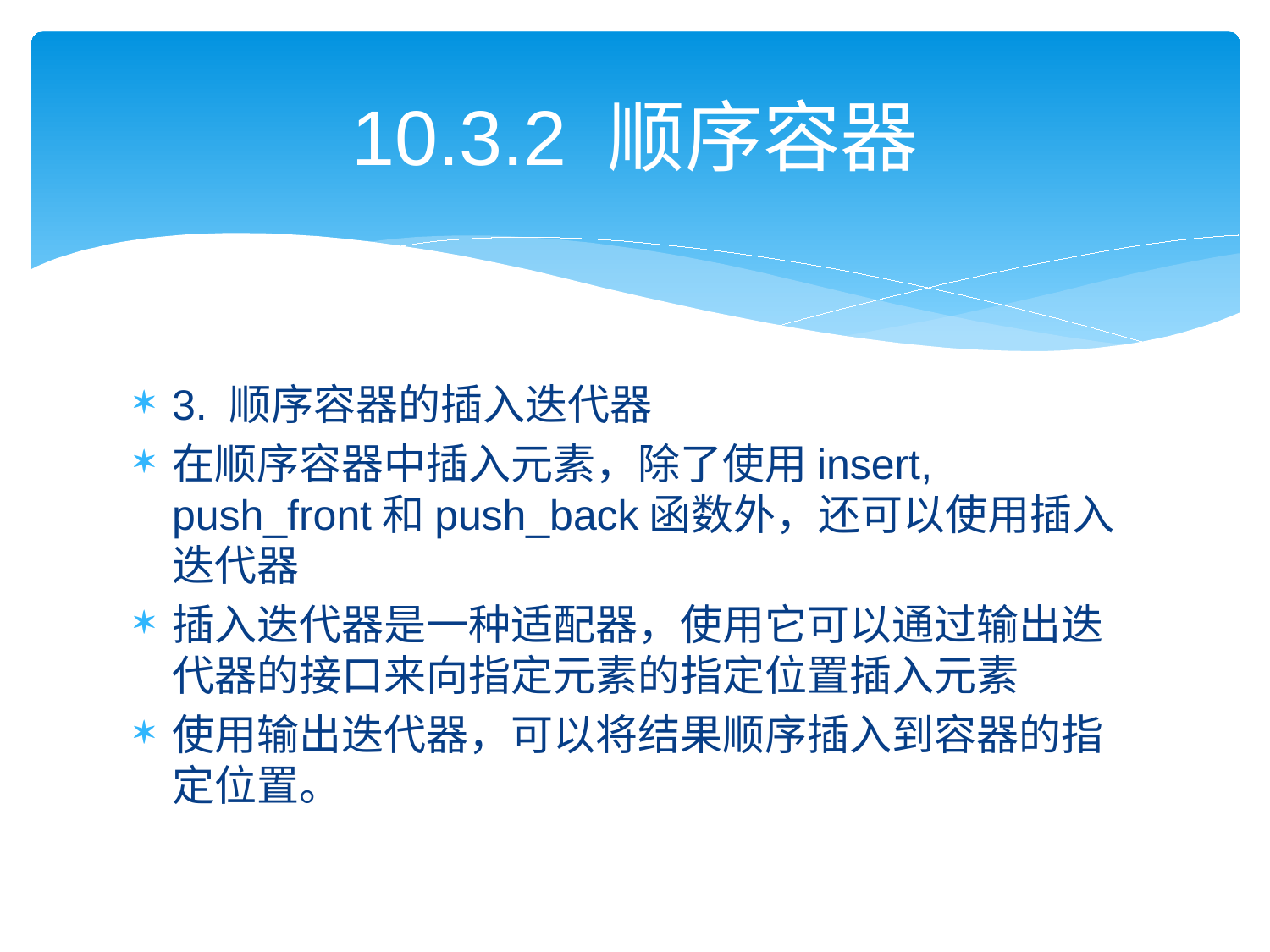

# 10.3.2 顺序容器
3. 顺序容器的插入迭代器
在顺序容器中插入元素，除了使用insert, push_front和push_back函数外，还可以使用插入迭代器
插入迭代器是一种适配器，使用它可以通过输出迭代器的接口来向指定元素的指定位置插入元素
使用输出迭代器，可以将结果顺序插入到容器的指定位置。